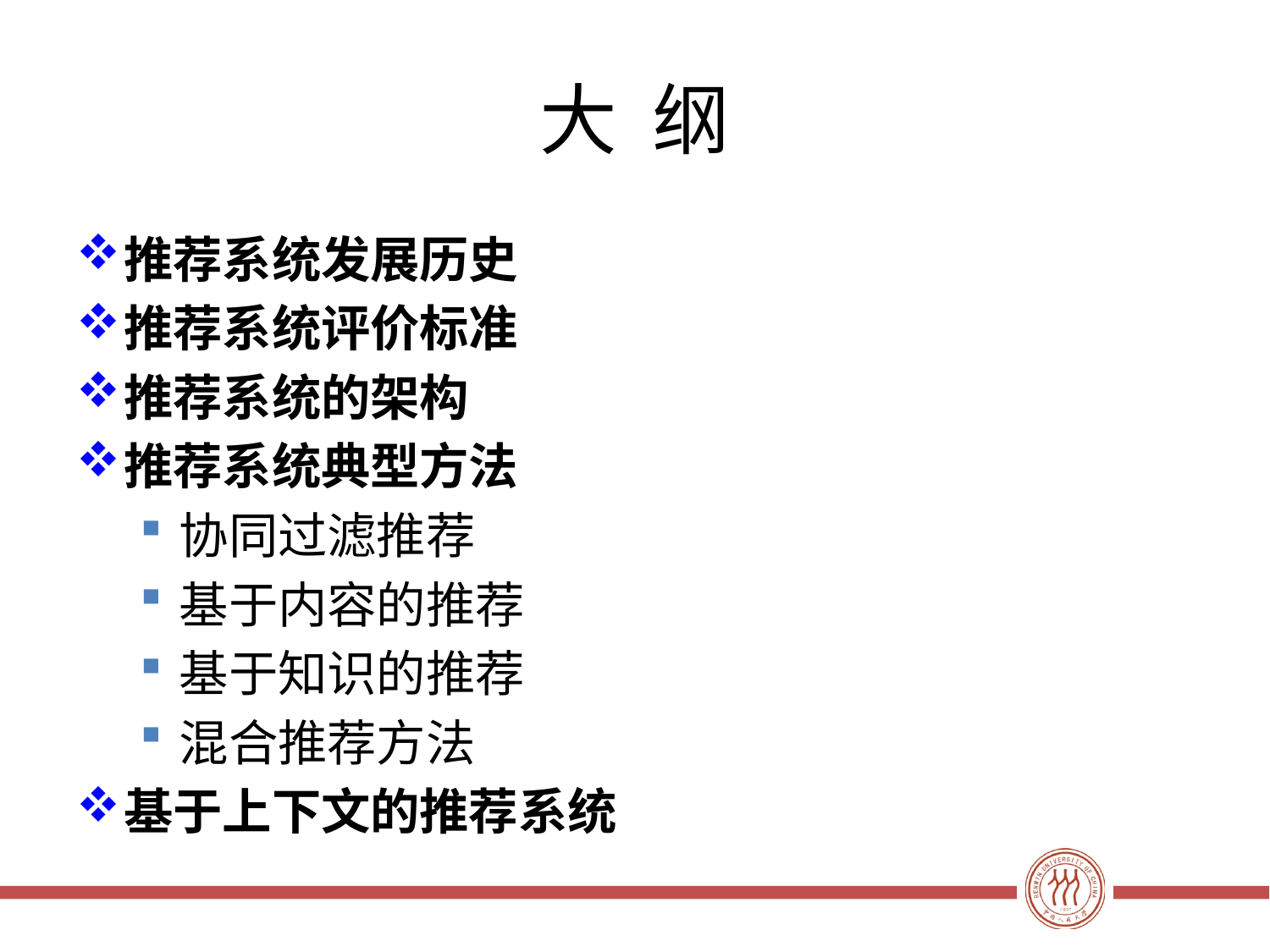

# 大  纲
推荐系统发展历史
推荐系统评价标准
推荐系统的架构
推荐系统典型方法
协同过滤推荐
基于内容的推荐
基于知识的推荐
混合推荐方法
基于上下文的推荐系统